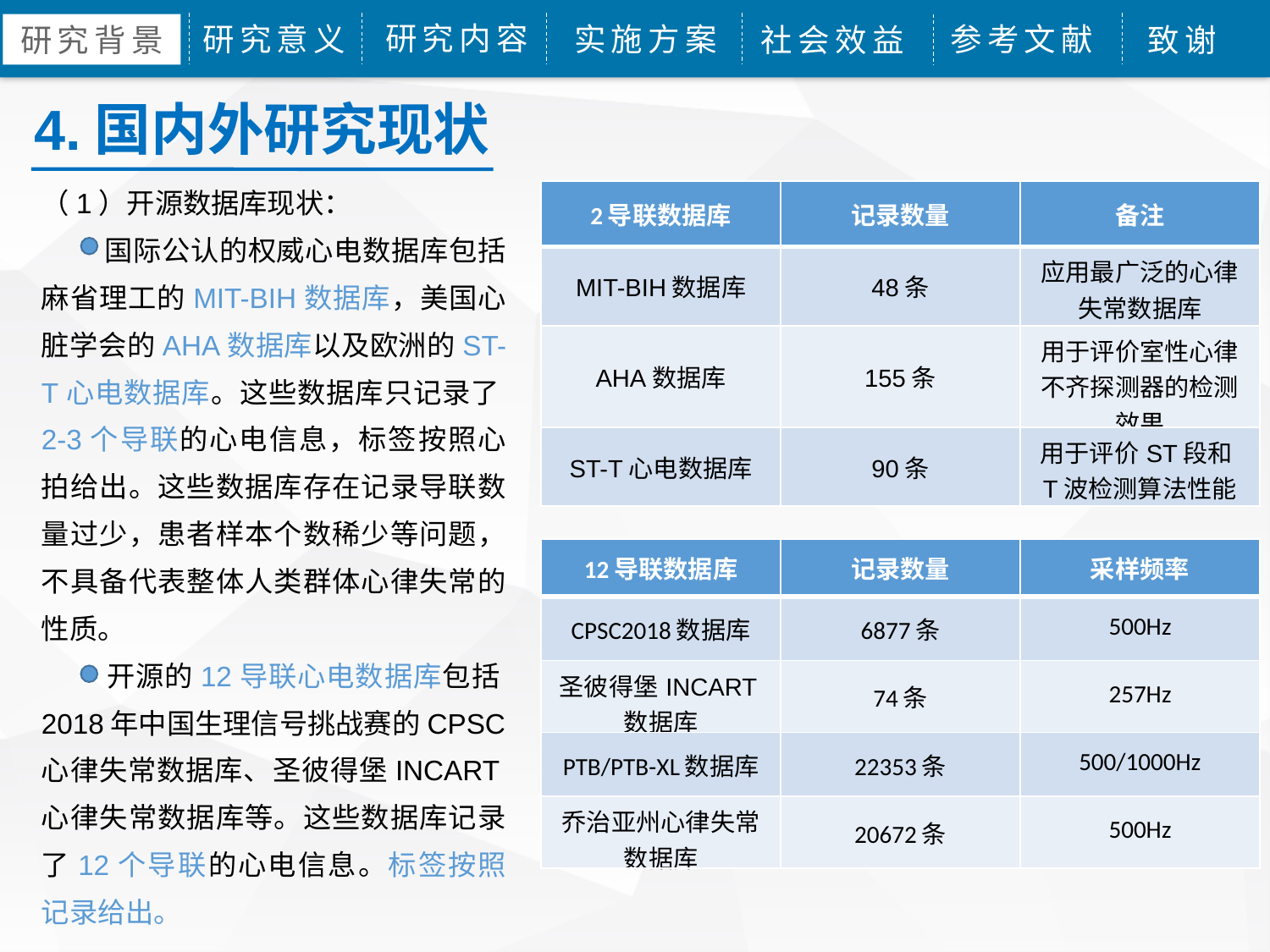

研究内容
研究意义
实施方案
参考文献
研究背景
社会效益
致谢
4.国内外研究现状
（1）开源数据库现状：
        国际公认的权威心电数据库包括麻省理工的MIT-BIH数据库，美国心脏学会的AHA数据库以及欧洲的ST-T心电数据库。这些数据库只记录了2-3个导联的心电信息，标签按照心拍给出。这些数据库存在记录导联数量过少，患者样本个数稀少等问题，不具备代表整体人类群体心律失常的性质。
        开源的12导联心电数据库包括2018年中国生理信号挑战赛的CPSC心律失常数据库、圣彼得堡INCART心律失常数据库等。这些数据库记录了12个导联的心电信息。标签按照记录给出。

| 2导联数据库 | 记录数量 | 备注 |
| --- | --- | --- |
| MIT-BIH数据库 | 48条 | 应用最广泛的心律失常数据库 |
| AHA数据库 | 155条 | 用于评价室性心律不齐探测器的检测效果 |
| ST-T心电数据库 | 90条 | 用于评价ST段和T波检测算法性能 |

| 12导联数据库 | 记录数量 | 采样频率 |
| --- | --- | --- |
| CPSC2018数据库 | 6877条 | 500Hz |
| 圣彼得堡INCART数据库 | 74条 | 257Hz |
| PTB/PTB-XL数据库 | 22353条 | 500/1000Hz |
| 乔治亚州心律失常数据库 | 20672条 | 500Hz |